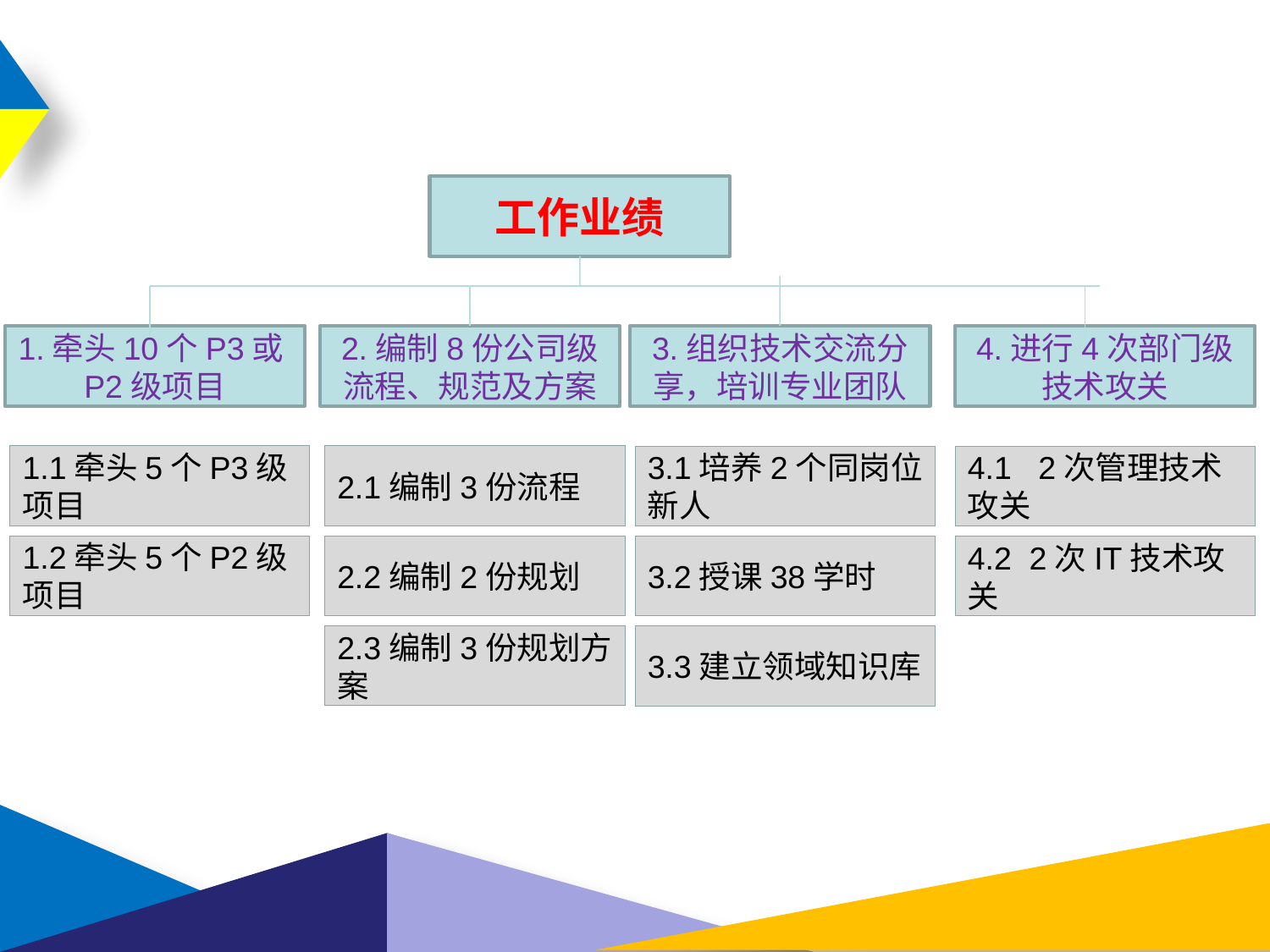

工作业绩

1.牵头10个P3或P2级项目
2.编制8份公司级流程、规范及方案
3.组织技术交流分享，培训专业团队
4.进行4次部门级技术攻关
1.1牵头5个P3级项目
2.1编制3份流程
3.1培养2个同岗位新人
4.1   2次管理技术攻关
1.2牵头5个P2级项目
2.2编制2份规划
3.2授课38学时
4.2  2次IT技术攻关

2.3编制3份规划方案
3.3建立领域知识库